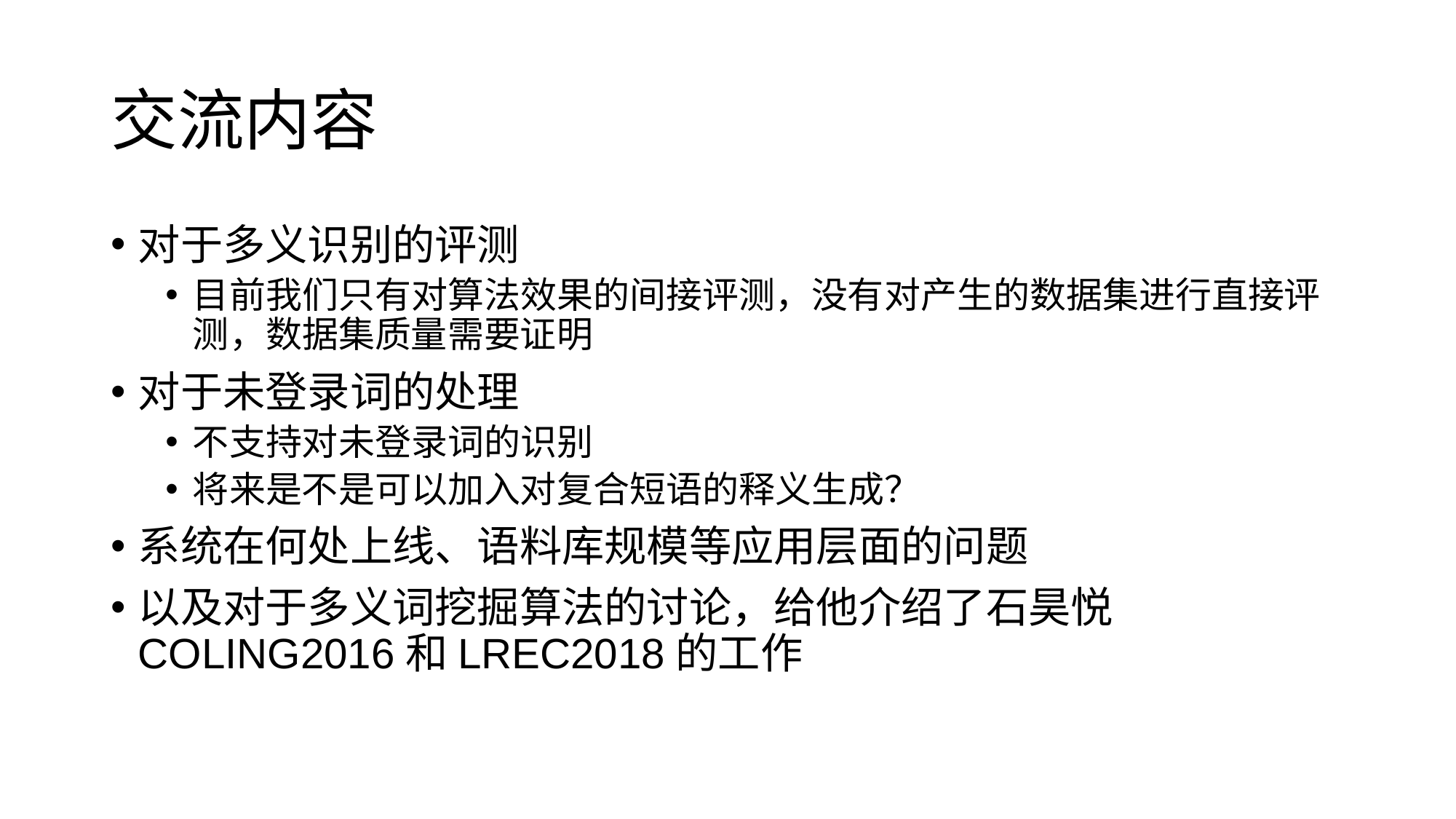

# 交流内容
对于多义识别的评测
目前我们只有对算法效果的间接评测，没有对产生的数据集进行直接评测，数据集质量需要证明
对于未登录词的处理
不支持对未登录词的识别
将来是不是可以加入对复合短语的释义生成？
系统在何处上线、语料库规模等应用层面的问题
以及对于多义词挖掘算法的讨论，给他介绍了石昊悦COLING2016和LREC2018的工作